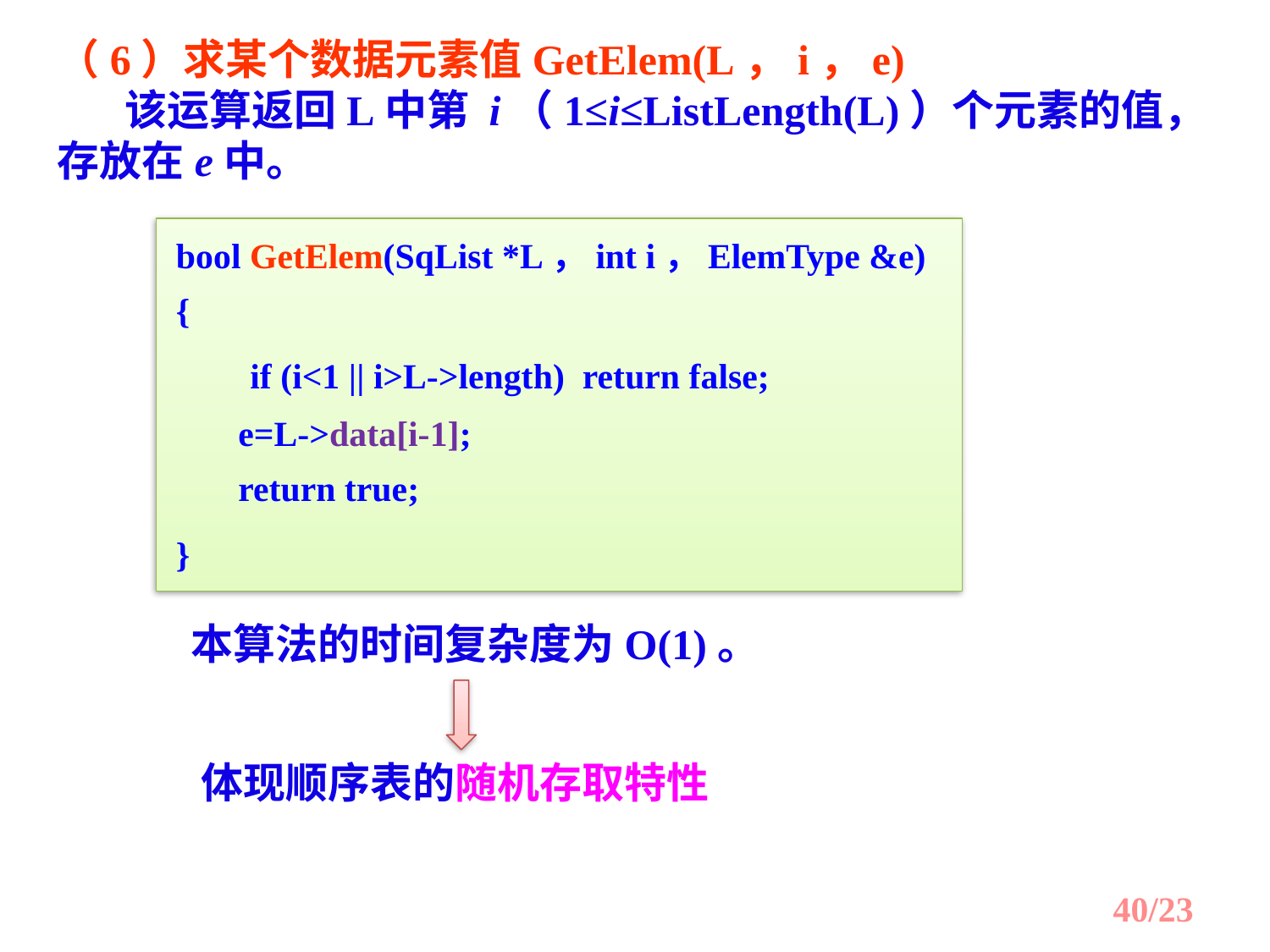

（6）求某个数据元素值GetElem(L，i，e)
      该运算返回L中第 i（1≤i≤ListLength(L)）个元素的值，存放在e中。
bool GetElem(SqList *L，int i，ElemType &e)
{
       if (i<1 || i>L->length)  return false;
       e=L->data[i-1];
       return true;
}
本算法的时间复杂度为O(1)。

体现顺序表的随机存取特性
40/23